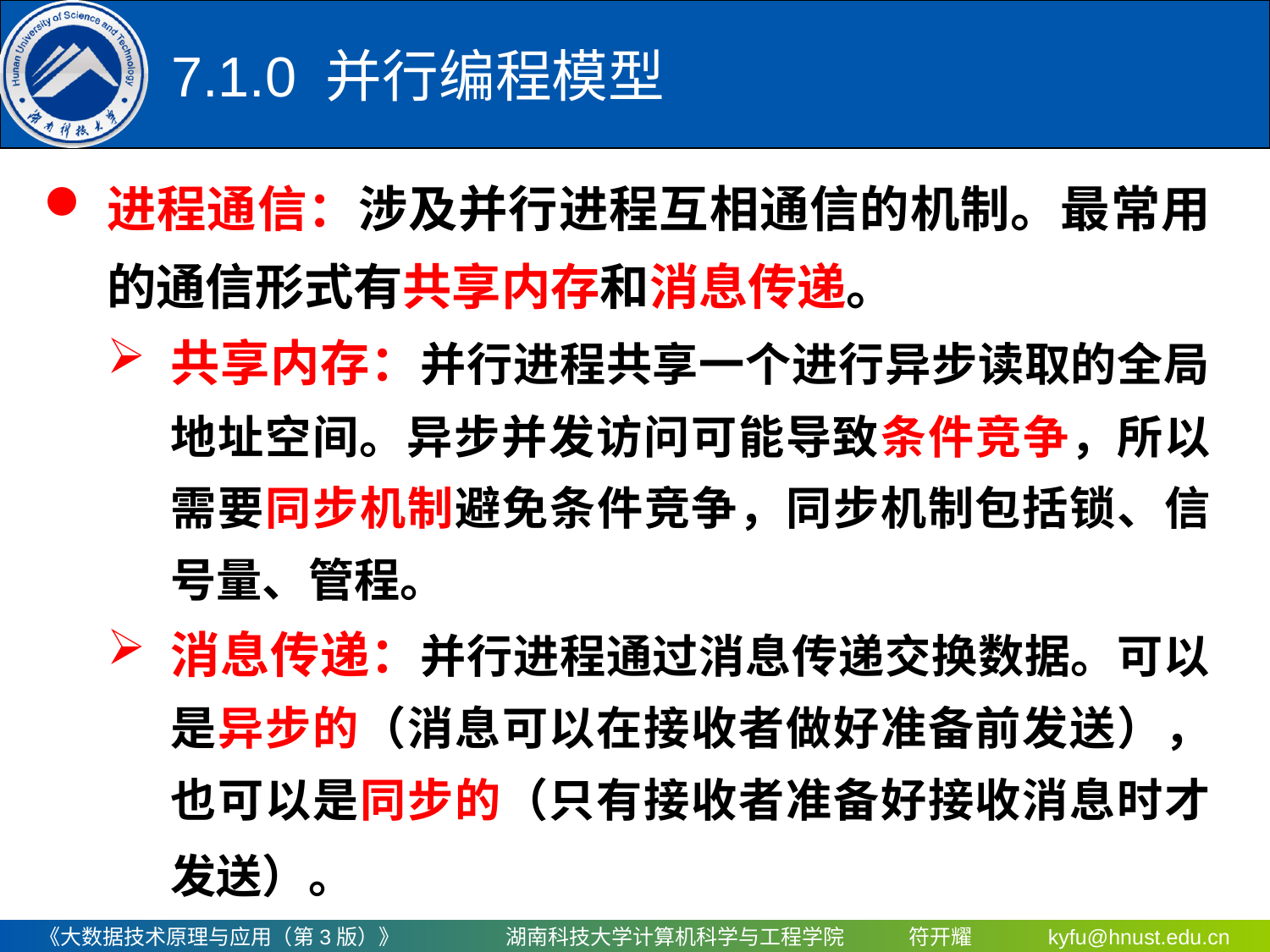

7.1.0 并行编程模型
进程通信：涉及并行进程互相通信的机制。最常用的通信形式有共享内存和消息传递。
共享内存：并行进程共享一个进行异步读取的全局地址空间。异步并发访问可能导致条件竞争，所以需要同步机制避免条件竞争，同步机制包括锁、信号量、管程。
消息传递：并行进程通过消息传递交换数据。可以是异步的（消息可以在接收者做好准备前发送），也可以是同步的（只有接收者准备好接收消息时才发送）。